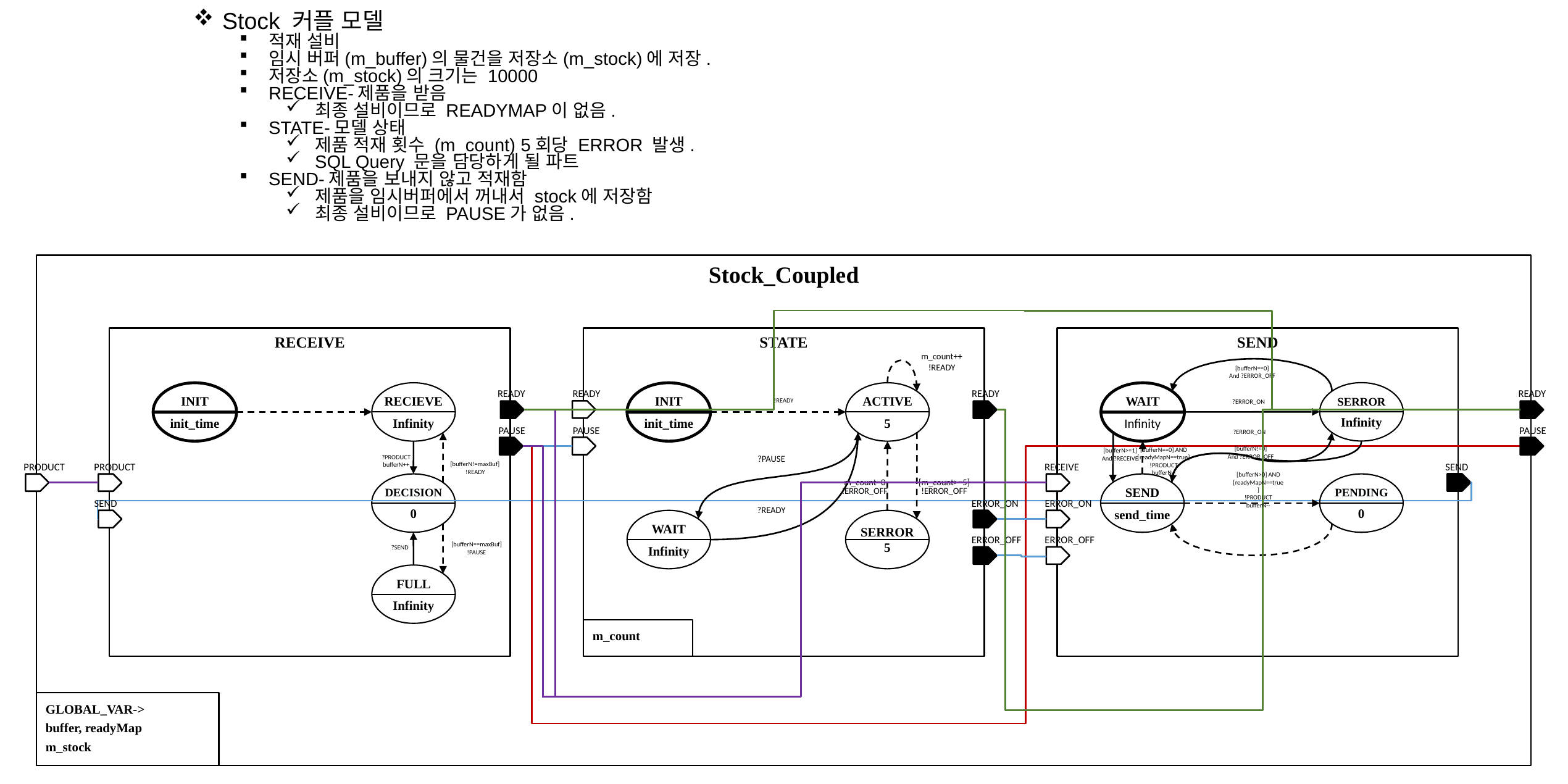

Stock 커플 모델
적재 설비
임시 버퍼(m_buffer)의 물건을 저장소(m_stock)에 저장.
저장소(m_stock)의 크기는 10000
RECEIVE-제품을 받음
최종 설비이므로 READYMAP이 없음.
STATE-모델 상태
제품 적재 횟수 (m_count) 5회당 ERROR 발생.
SQL Query 문을 담당하게 될 파트
SEND-제품을 보내지 않고 적재함
제품을 임시버퍼에서 꺼내서 stock에 저장함
최종 설비이므로 PAUSE가 없음.

Stock_Coupled

RECEIVE

STATE

SEND
m_count++
!READY
[bufferN==0]
And ?ERROR_OFF
SERROR
Infinity
INIT
init_time
RECIEVE
Infinity
READY
READY
INIT
init_time
ACTIVE
5
READY
WAIT
Infinity
READY
!READY
?ERROR_ON

PAUSE
PAUSE
PAUSE
?ERROR_ON

[bufferN!=0]
And ?ERROR_OFF
[bufferN==0] AND
[readyMapN==true]
!PRODUCT
bufferN--
[bufferN>=1]
And ?RECEIVE
?PRODUCT
bufferN++
?PAUSE
PRODUCT
PRODUCT
[bufferN!=maxBuf]
!READY
RECEIVE
SEND
[bufferN>0] AND
[readyMapN==true]
!PRODUCT
bufferN--

DECISION
0
m_count=0
!ERROR_OFF
[m_count>=5]
!ERROR_OFF

SEND
send_time
PENDING
0
SEND
ERROR_ON
ERROR_ON
?READY

WAIT
Infinity
SERROR
5

ERROR_OFF
ERROR_OFF
[bufferN==maxBuf]
!PAUSE
?SEND

FULL
Infinity
m_count
GLOBAL_VAR->
buffer, readyMap
m_stock